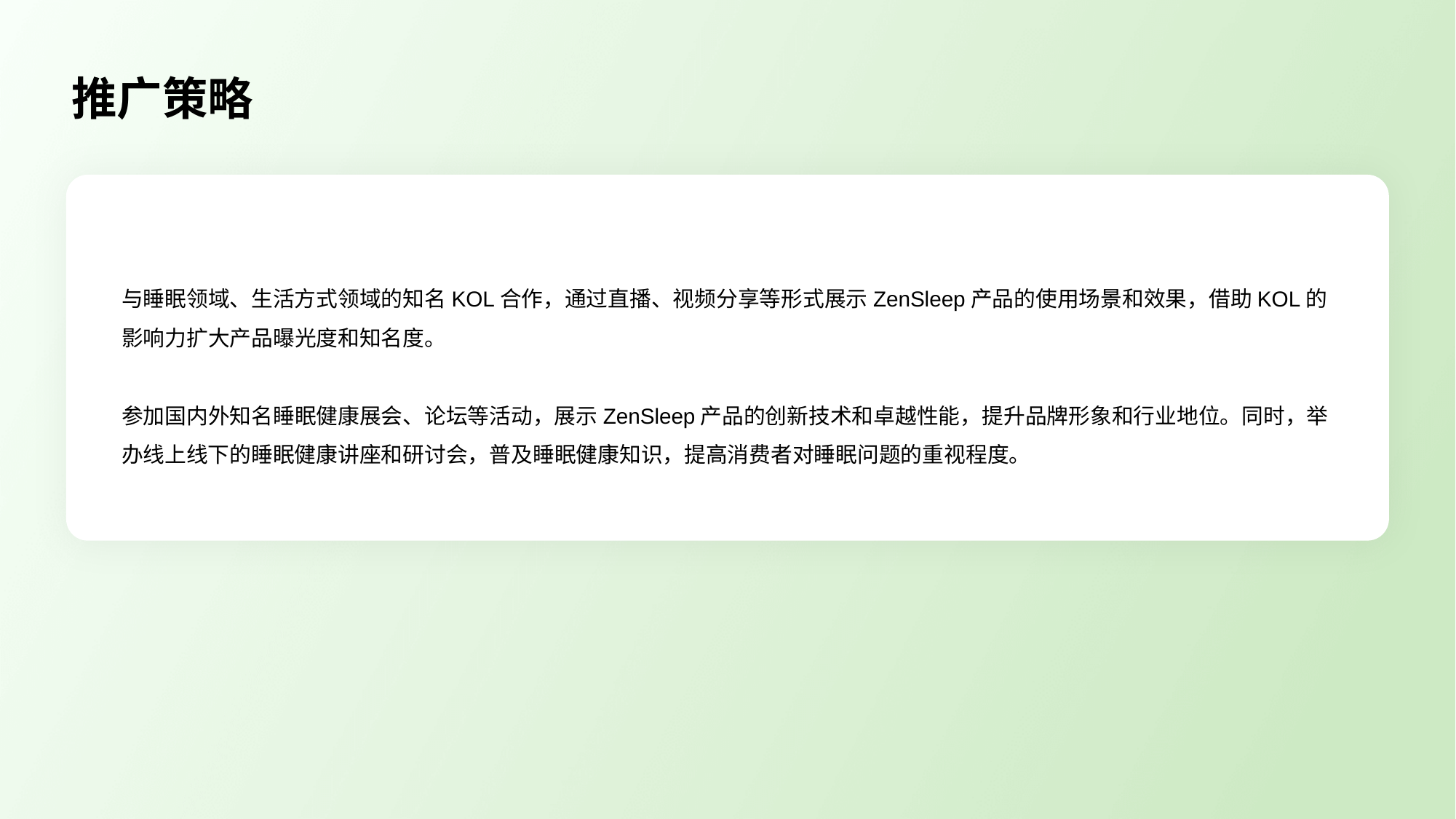

推广策略

KOL合作
与睡眠领域、生活方式领域的知名KOL合作，通过直播、视频分享等形式展示ZenSleep产品的使用场景和效果，借助KOL的影响力扩大产品曝光度和知名度。
公关活动
参加国内外知名睡眠健康展会、论坛等活动，展示ZenSleep产品的创新技术和卓越性能，提升品牌形象和行业地位。同时，举办线上线下的睡眠健康讲座和研讨会，普及睡眠健康知识，提高消费者对睡眠问题的重视程度。